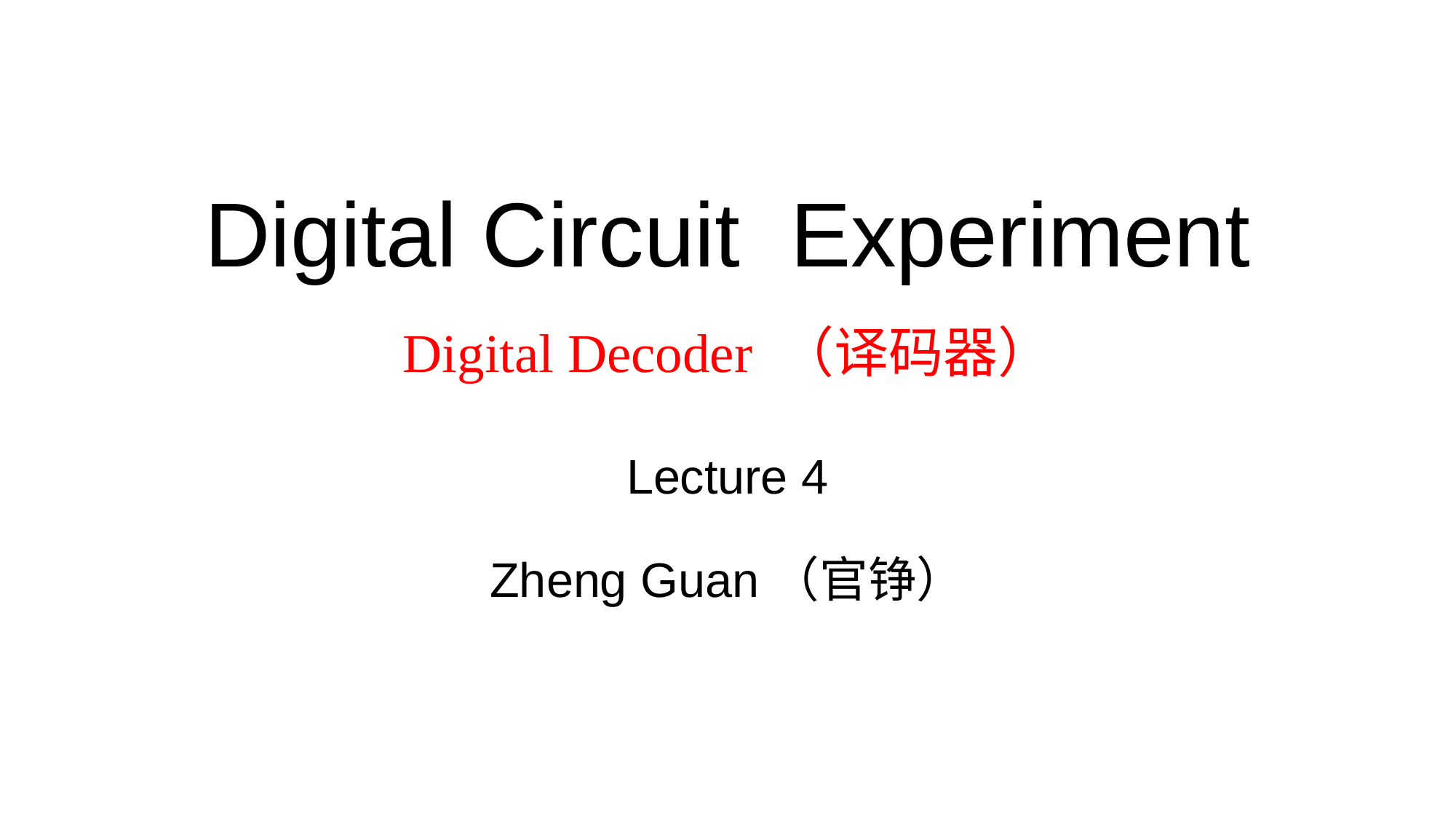

# Digital Circuit  Experiment Digital Decoder （译码器）
Lecture 4
Zheng Guan（官铮）